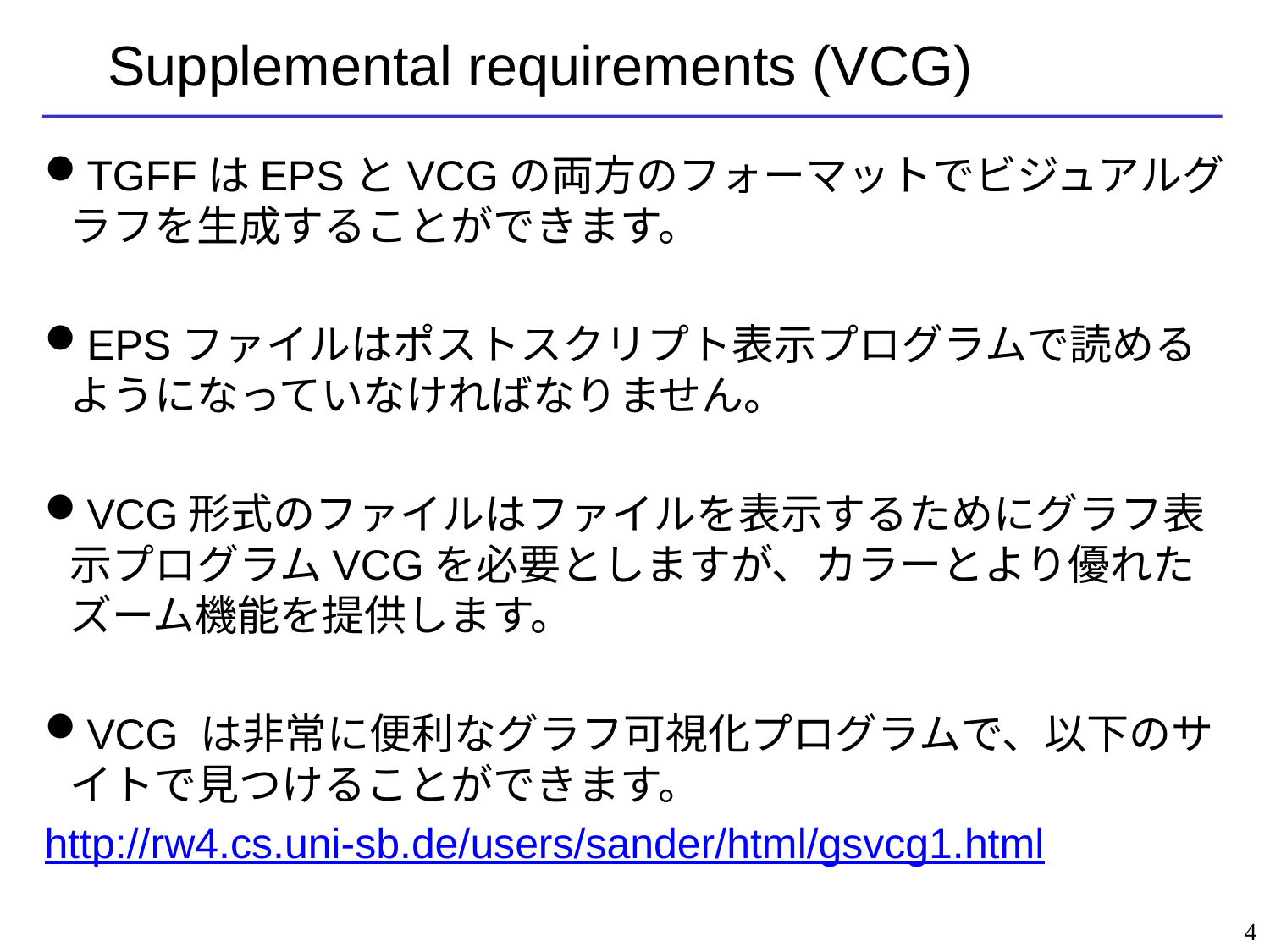

# Supplemental requirements (VCG)
TGFFはEPSとVCGの両方のフォーマットでビジュアルグラフを生成することができます。

EPSファイルはポストスクリプト表示プログラムで読めるようになっていなければなりません。

VCG形式のファイルはファイルを表示するためにグラフ表示プログラムVCGを必要としますが、カラーとより優れたズーム機能を提供します。

VCG は非常に便利なグラフ可視化プログラムで、以下のサイトで見つけることができます。
http://rw4.cs.uni-sb.de/users/sander/html/gsvcg1.html

4